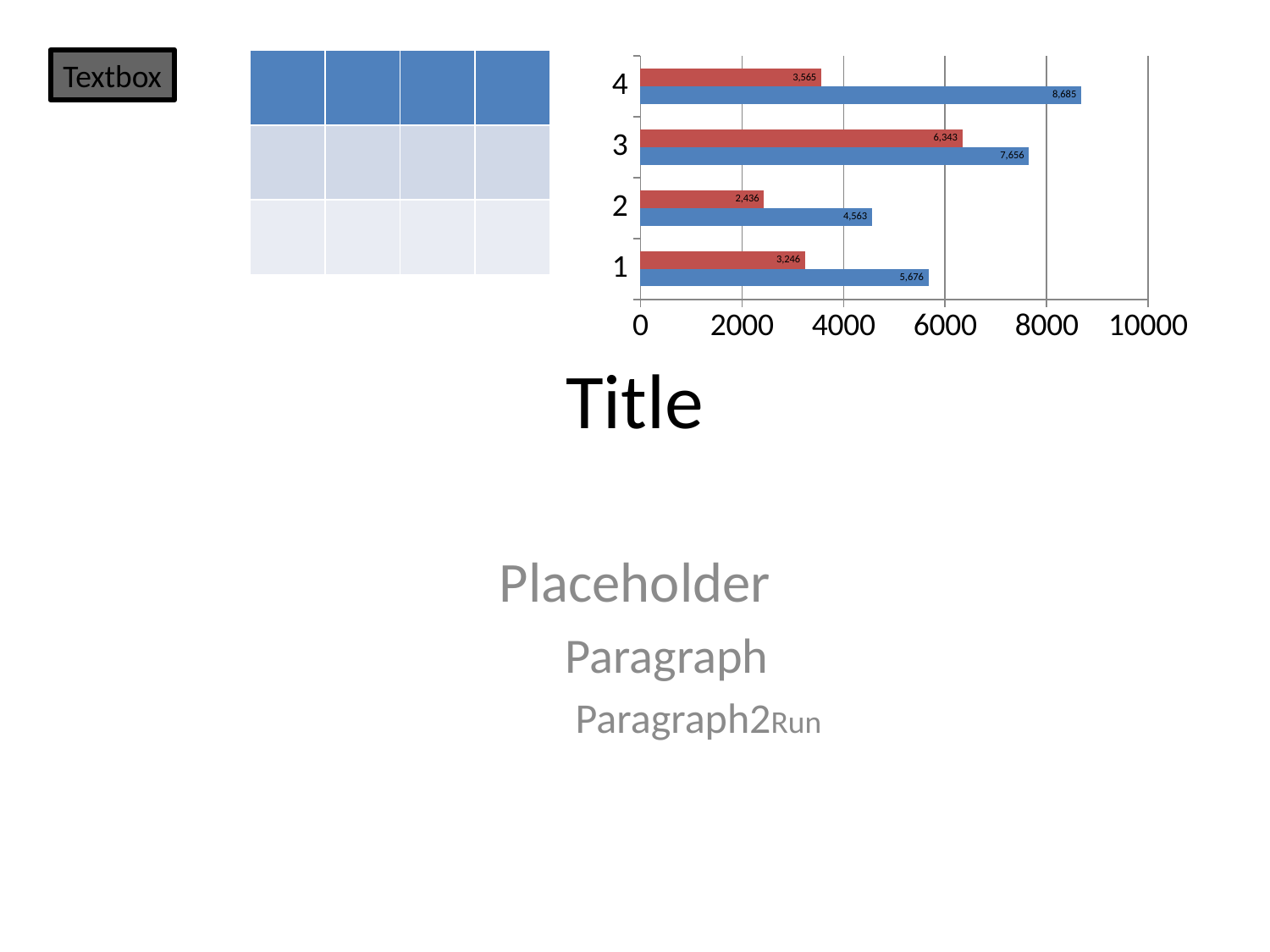

Textbox
|  |  |  |  |
| --- | --- | --- | --- |
|  |  |  |  |
|  |  |  |  |

### Chart

| Category | 销量 | 金额 |
|---|---|---|
| 1 | 5676.0 | 3246.0 |
| 2 | 4563.0 | 2436.0 |
| 3 | 7656.0 | 6343.0 |
| 4 | 8685.0 | 3565.0 |
# Title
Placeholder
Paragraph
Paragraph2Run